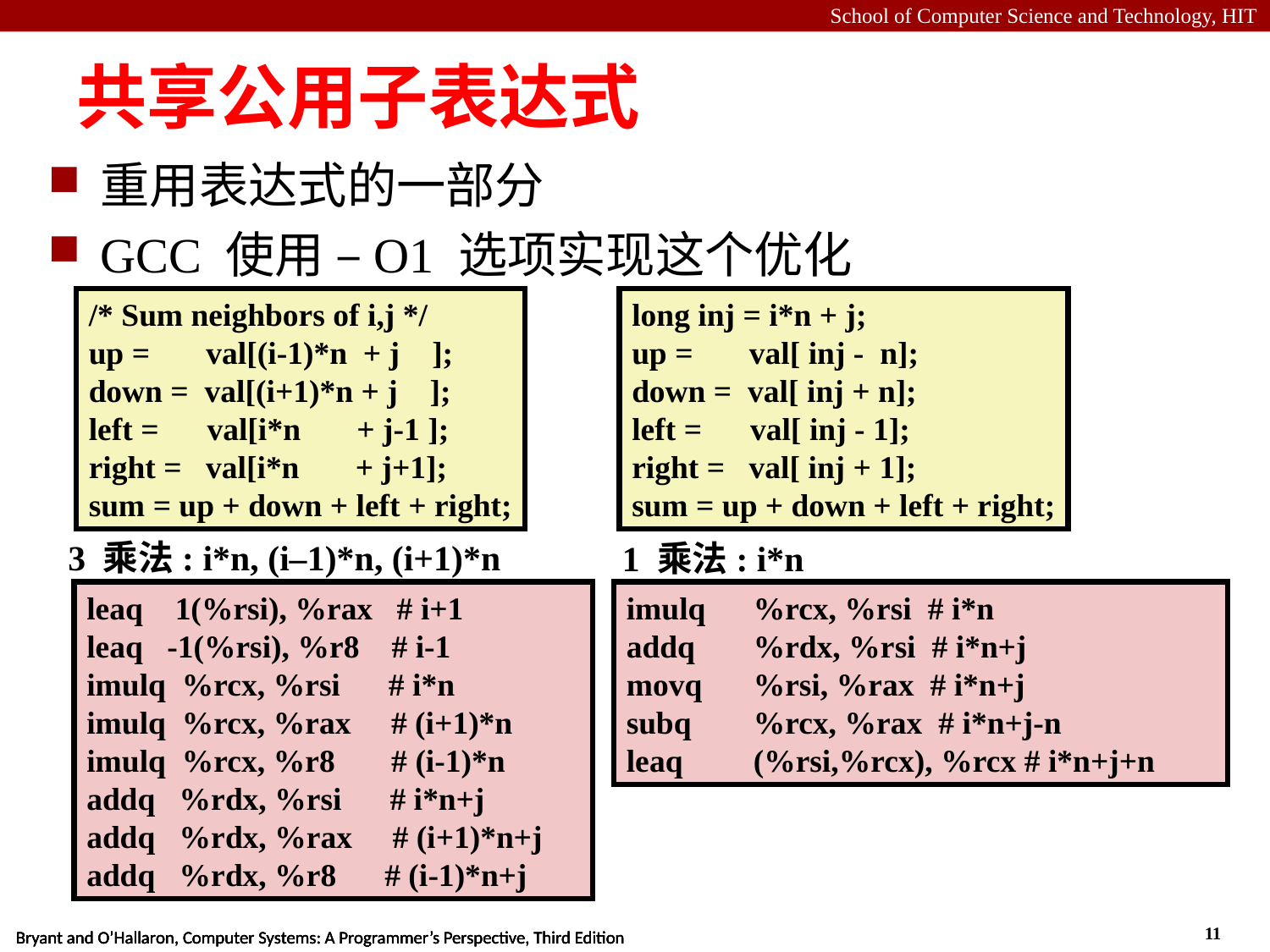

# 共享公用子表达式
重用表达式的一部分
GCC 使用 –O1 选项实现这个优化
/* Sum neighbors of i,j */
up =       val[(i-1)*n  + j    ];
down =  val[(i+1)*n + j    ];
left =      val[i*n       + j-1 ];
right =   val[i*n       + j+1];
sum = up + down + left + right;
long inj = i*n + j;
up =       val[ inj -  n];
down =  val[ inj + n];
left =      val[ inj - 1];
right =   val[ inj + 1];
sum = up + down + left + right;
3 乘法: i*n, (i–1)*n, (i+1)*n
1 乘法: i*n
leaq    1(%rsi), %rax   # i+1
leaq   -1(%rsi), %r8    # i-1
imulq  %rcx, %rsi      # i*n
imulq  %rcx, %rax     # (i+1)*n
imulq  %rcx, %r8       # (i-1)*n
addq   %rdx, %rsi      # i*n+j
addq   %rdx, %rax     # (i+1)*n+j
addq   %rdx, %r8      # (i-1)*n+j
imulq	%rcx, %rsi  # i*n
addq	%rdx, %rsi  # i*n+j
movq	%rsi, %rax  # i*n+j
subq	%rcx, %rax  # i*n+j-n
leaq	(%rsi,%rcx), %rcx # i*n+j+n